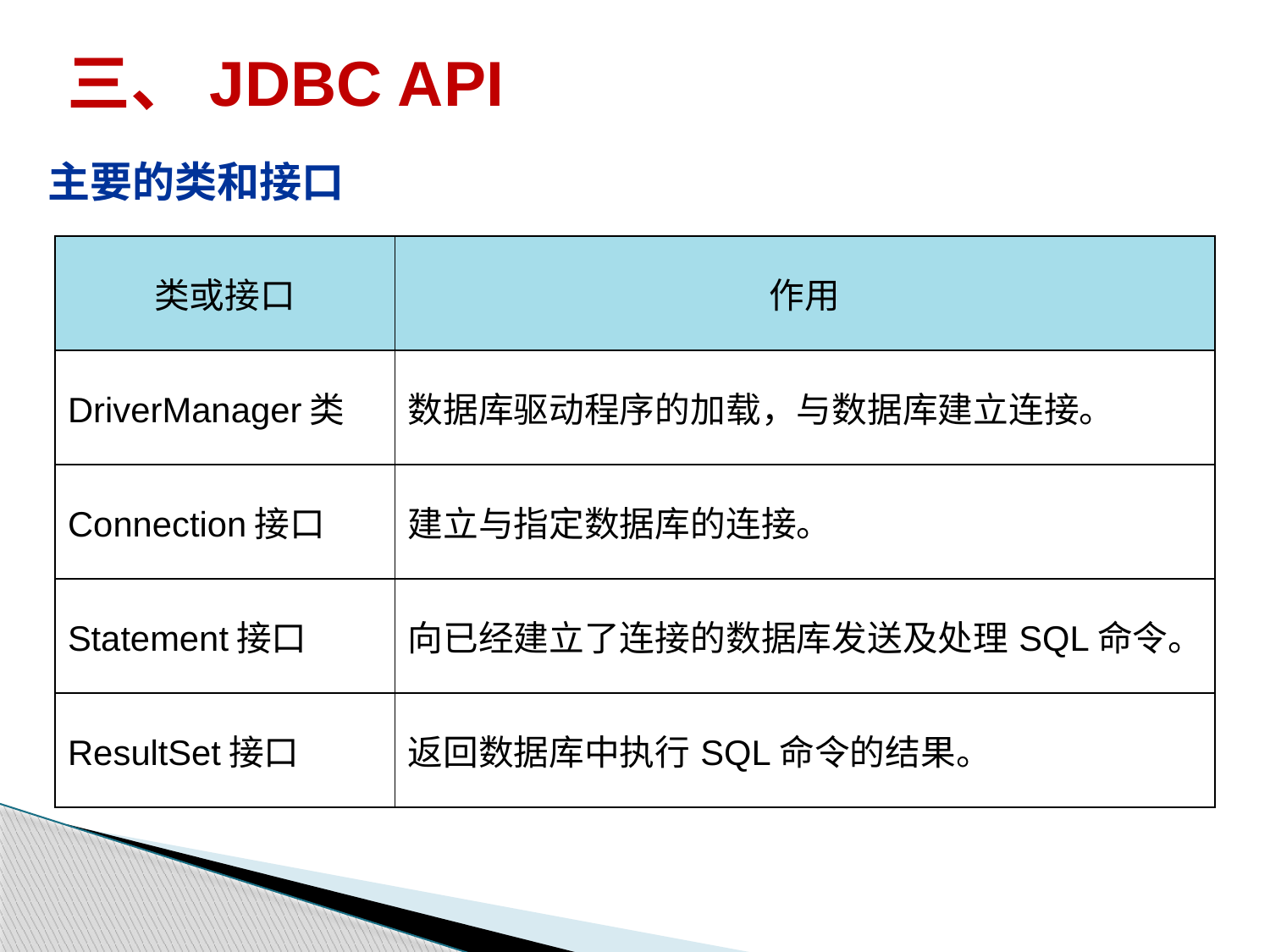

三、JDBC API
主要的类和接口
| 类或接口 | 作用 |
| --- | --- |
| DriverManager类 | 数据库驱动程序的加载，与数据库建立连接。 |
| Connection接口 | 建立与指定数据库的连接。 |
| Statement接口 | 向已经建立了连接的数据库发送及处理SQL命令。 |
| ResultSet接口 | 返回数据库中执行SQL命令的结果。 |